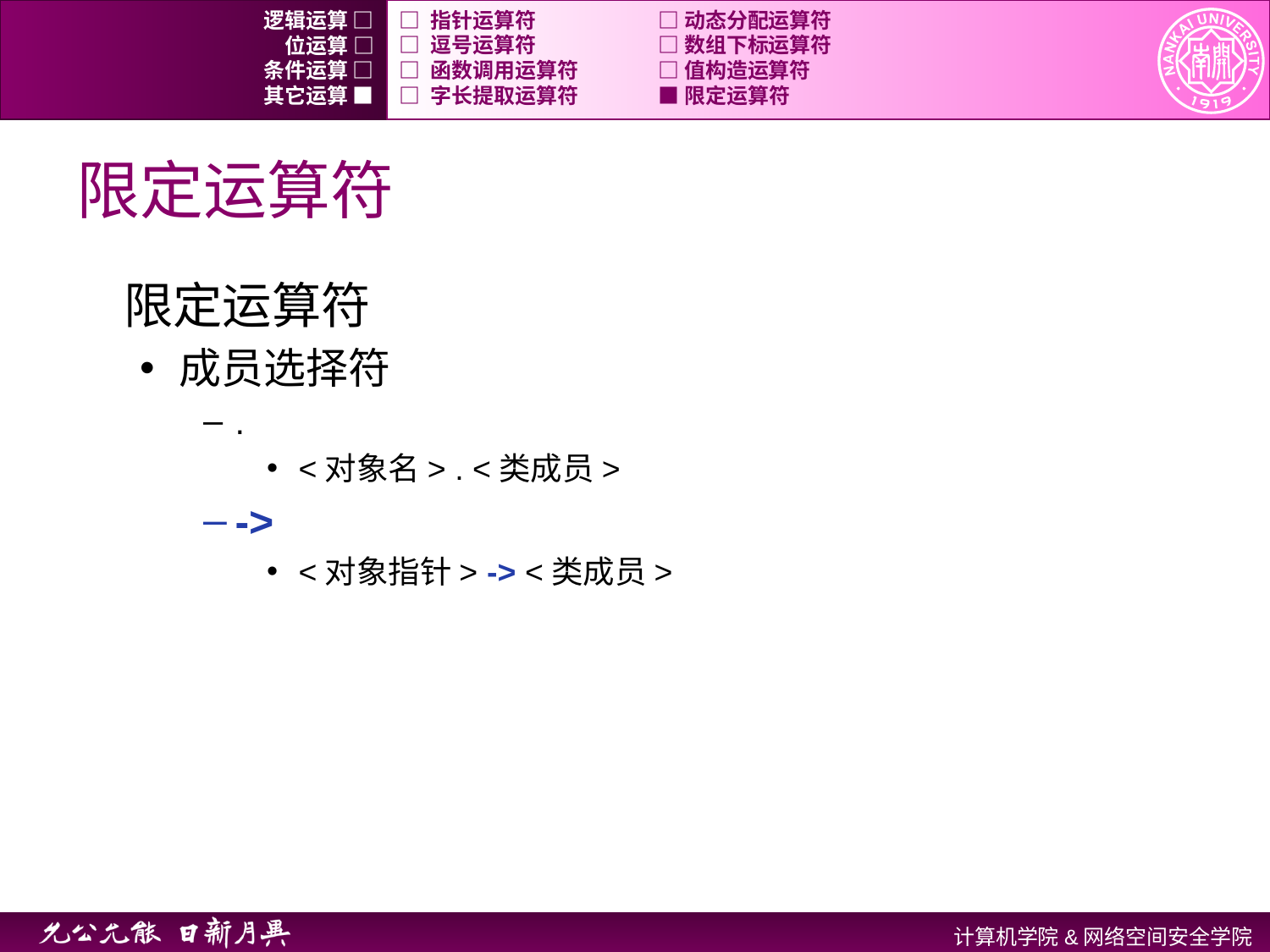

逻辑运算 □
□ 指针运算符	 □ 动态分配运算符
位运算 □
□ 逗号运算符	 □ 数组下标运算符
条件运算 □
□ 函数调用运算符	 □ 值构造运算符
其它运算 ■
□ 字长提取运算符	 ■ 限定运算符

# 限定运算符
限定运算符
成员选择符
.
<对象名> . <类成员>
->
<对象指针> -> <类成员>